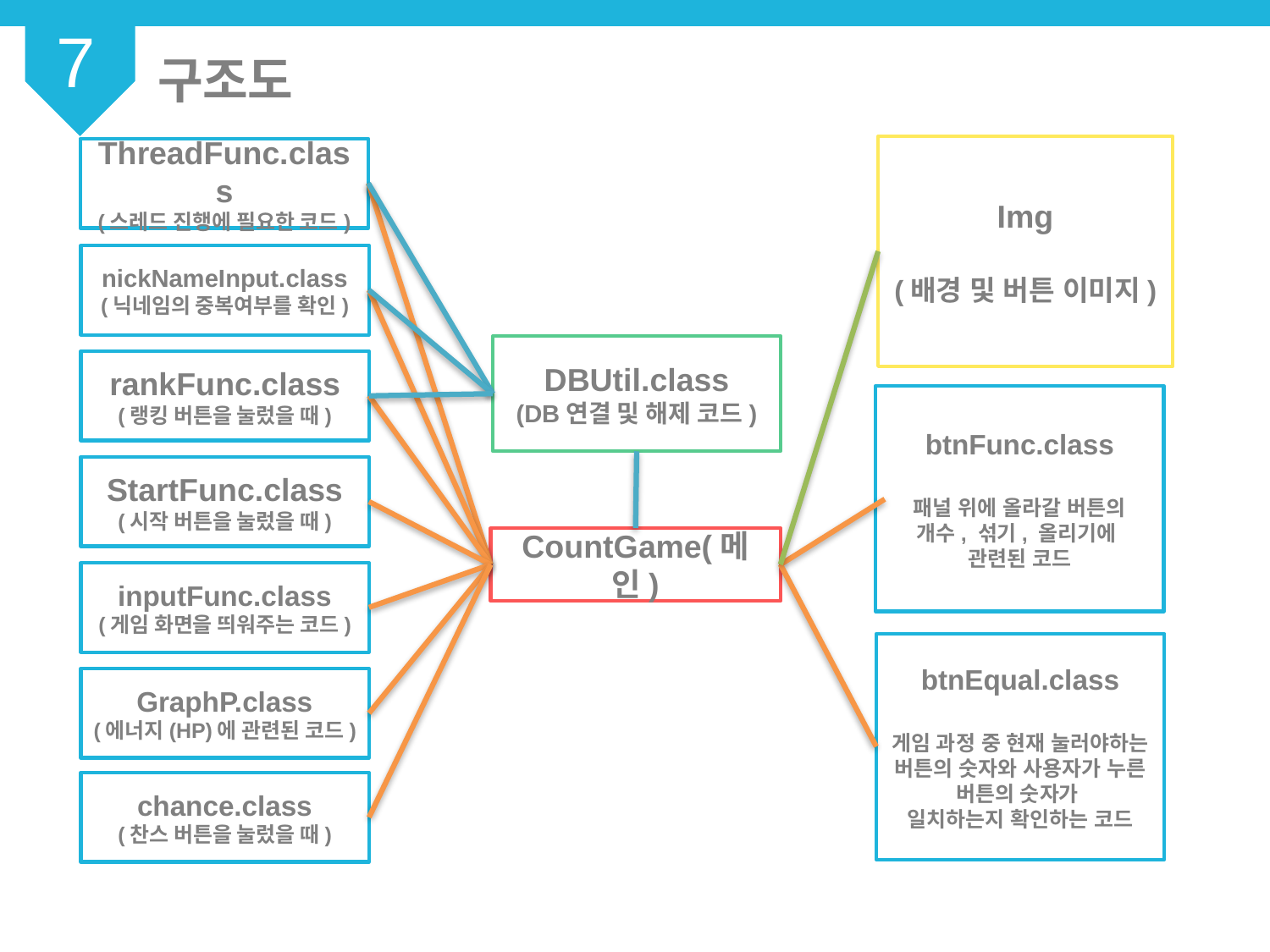

7

구조도
Img

(배경 및 버튼 이미지)
ThreadFunc.class
(스레드 진행에 필요한 코드)
nickNameInput.class
(닉네임의 중복여부를 확인)
DBUtil.class
(DB연결 및 해제 코드)
rankFunc.class
(랭킹 버튼을 눌렀을 때)
btnFunc.class

패널 위에 올라갈 버튼의
개수, 섞기, 올리기에
관련된 코드
StartFunc.class
(시작 버튼을 눌렀을 때)
CountGame(메인)
inputFunc.class
(게임 화면을 띄워주는 코드)
btnEqual.class

게임 과정 중 현재 눌러야하는 버튼의 숫자와 사용자가 누른 버튼의 숫자가
일치하는지 확인하는 코드
GraphP.class
(에너지(HP)에 관련된 코드)
chance.class
(찬스 버튼을 눌렀을 때)